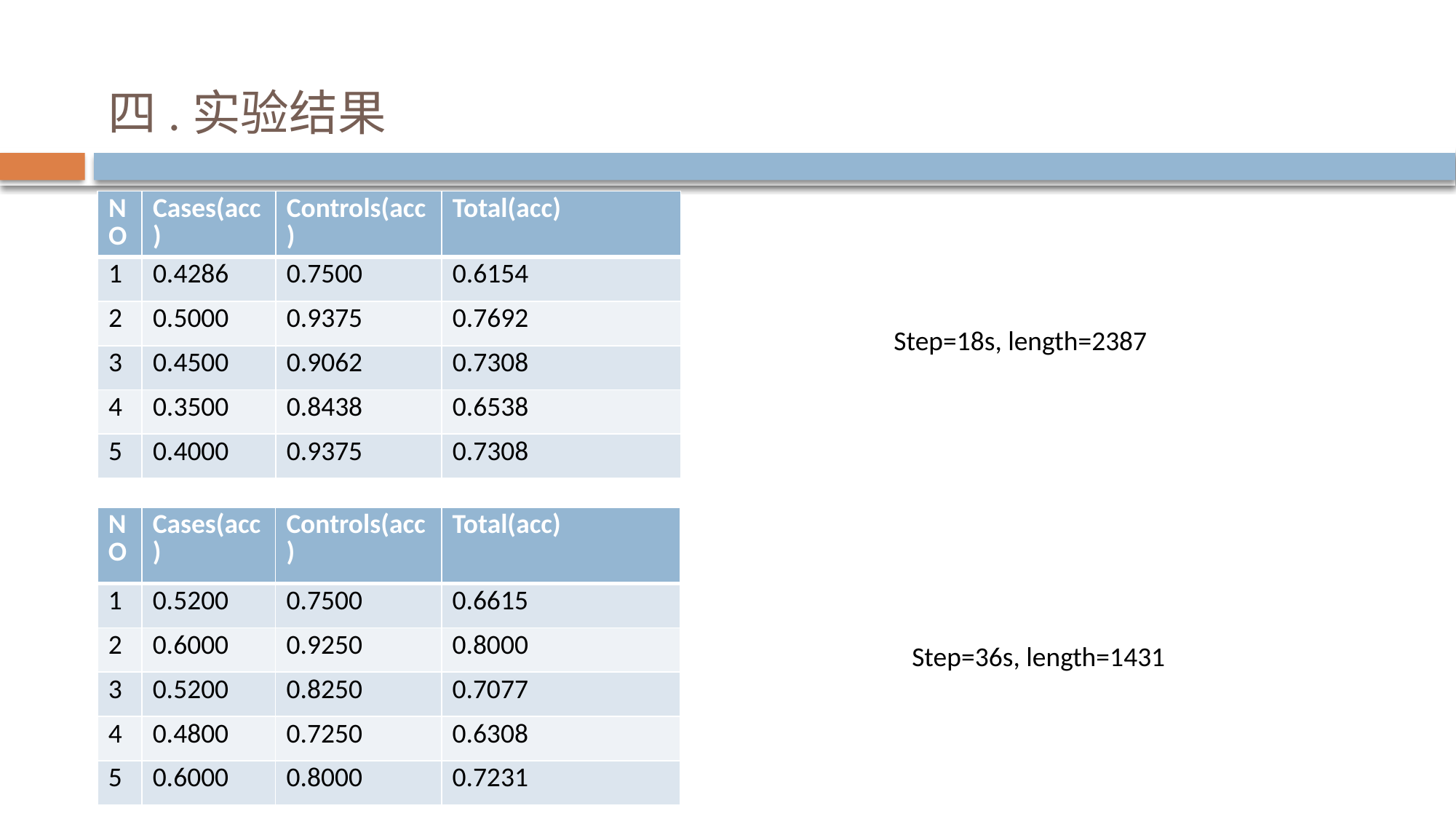

# 四.实验结果
| NO | Cases(acc) | Controls(acc) | Total(acc) |
| --- | --- | --- | --- |
| 1 | 0.4286 | 0.7500 | 0.6154 |
| 2 | 0.5000 | 0.9375 | 0.7692 |
| 3 | 0.4500 | 0.9062 | 0.7308 |
| 4 | 0.3500 | 0.8438 | 0.6538 |
| 5 | 0.4000 | 0.9375 | 0.7308 |
Step=18s, length=2387
| NO | Cases(acc) | Controls(acc) | Total(acc) |
| --- | --- | --- | --- |
| 1 | 0.5200 | 0.7500 | 0.6615 |
| 2 | 0.6000 | 0.9250 | 0.8000 |
| 3 | 0.5200 | 0.8250 | 0.7077 |
| 4 | 0.4800 | 0.7250 | 0.6308 |
| 5 | 0.6000 | 0.8000 | 0.7231 |
Step=36s, length=1431